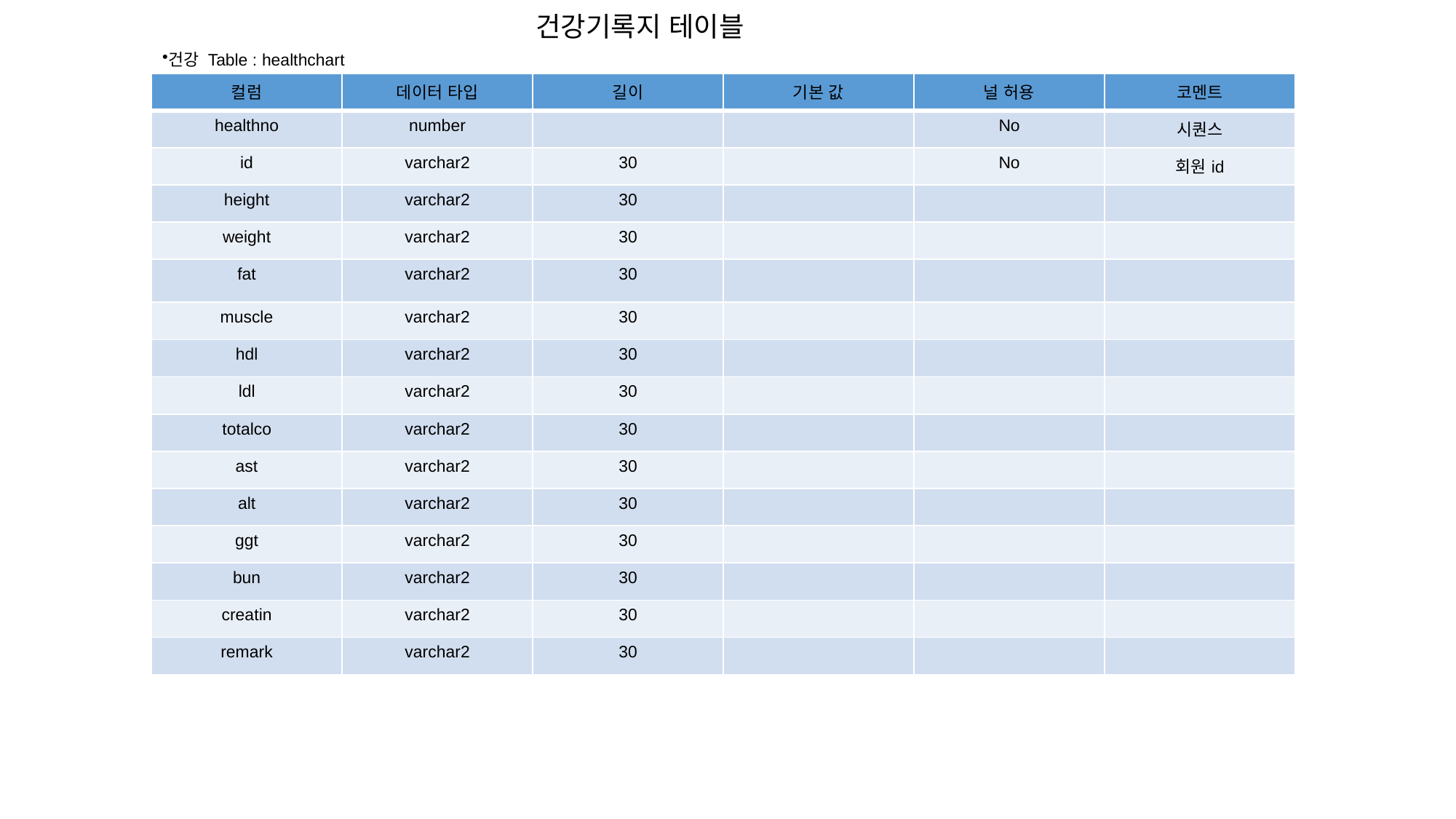

건강기록지 테이블

건강 Table : healthchart

| 컬럼 | 데이터 타입 | 길이 | 기본 값 | 널 허용 | 코멘트 |
| --- | --- | --- | --- | --- | --- |
| healthno | number |  |  | No | 시퀀스 |
| id | varchar2 | 30 |  | No | 회원id |
| height | varchar2 | 30 |  |  |  |
| weight | varchar2 | 30 |  |  |  |
| fat | varchar2 | 30 |  |  |  |
| muscle | varchar2 | 30 |  |  |  |
| hdl | varchar2 | 30 |  |  |  |
| ldl | varchar2 | 30 |  |  |  |
| totalco | varchar2 | 30 |  |  |  |
| ast | varchar2 | 30 |  |  |  |
| alt | varchar2 | 30 |  |  |  |
| ggt | varchar2 | 30 |  |  |  |
| bun | varchar2 | 30 |  |  |  |
| creatin | varchar2 | 30 |  |  |  |
| remark | varchar2 | 30 |  |  |  |